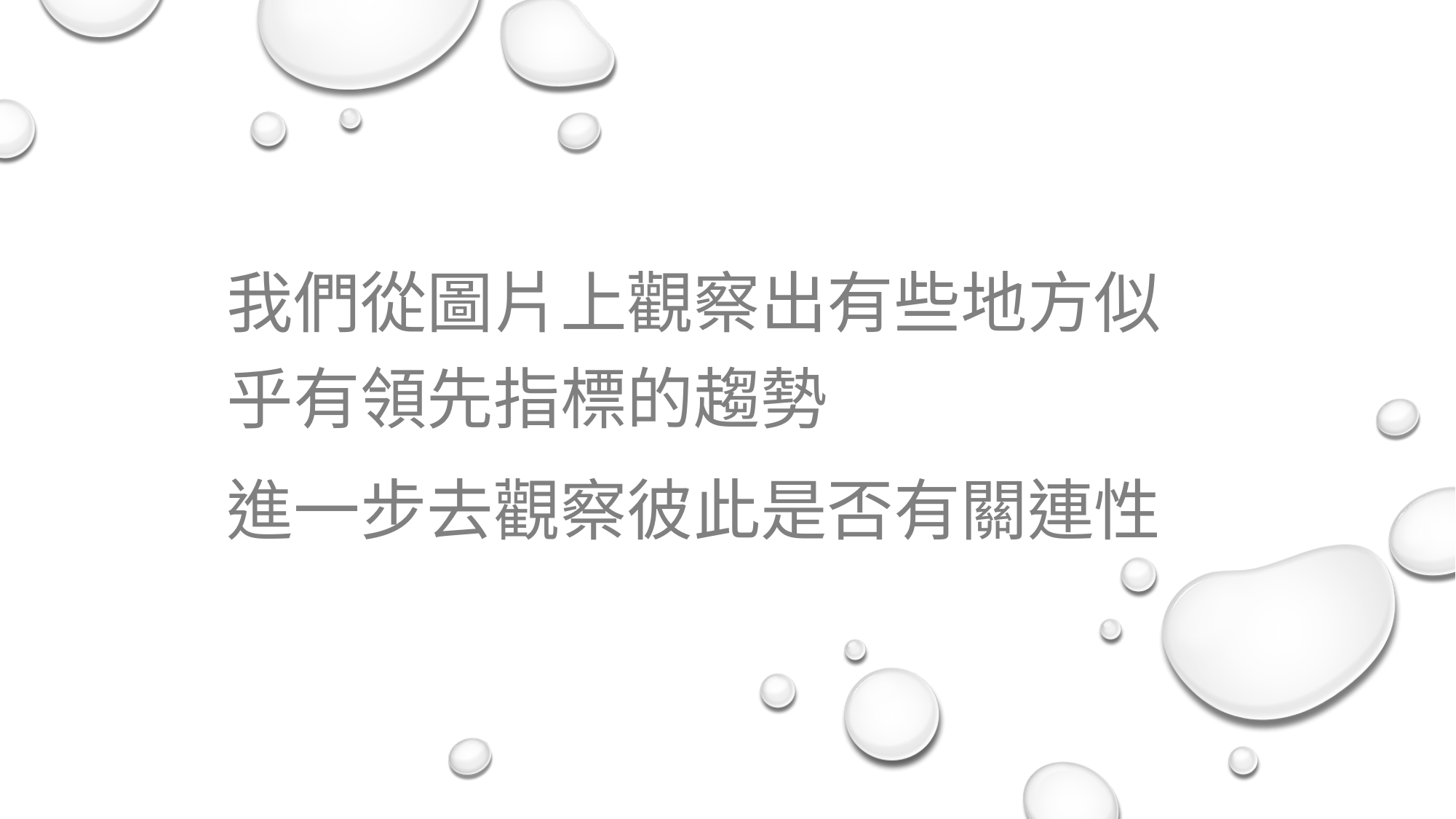

#
我們從圖片上觀察出有些地方似乎有領先指標的趨勢
進一步去觀察彼此是否有關連性